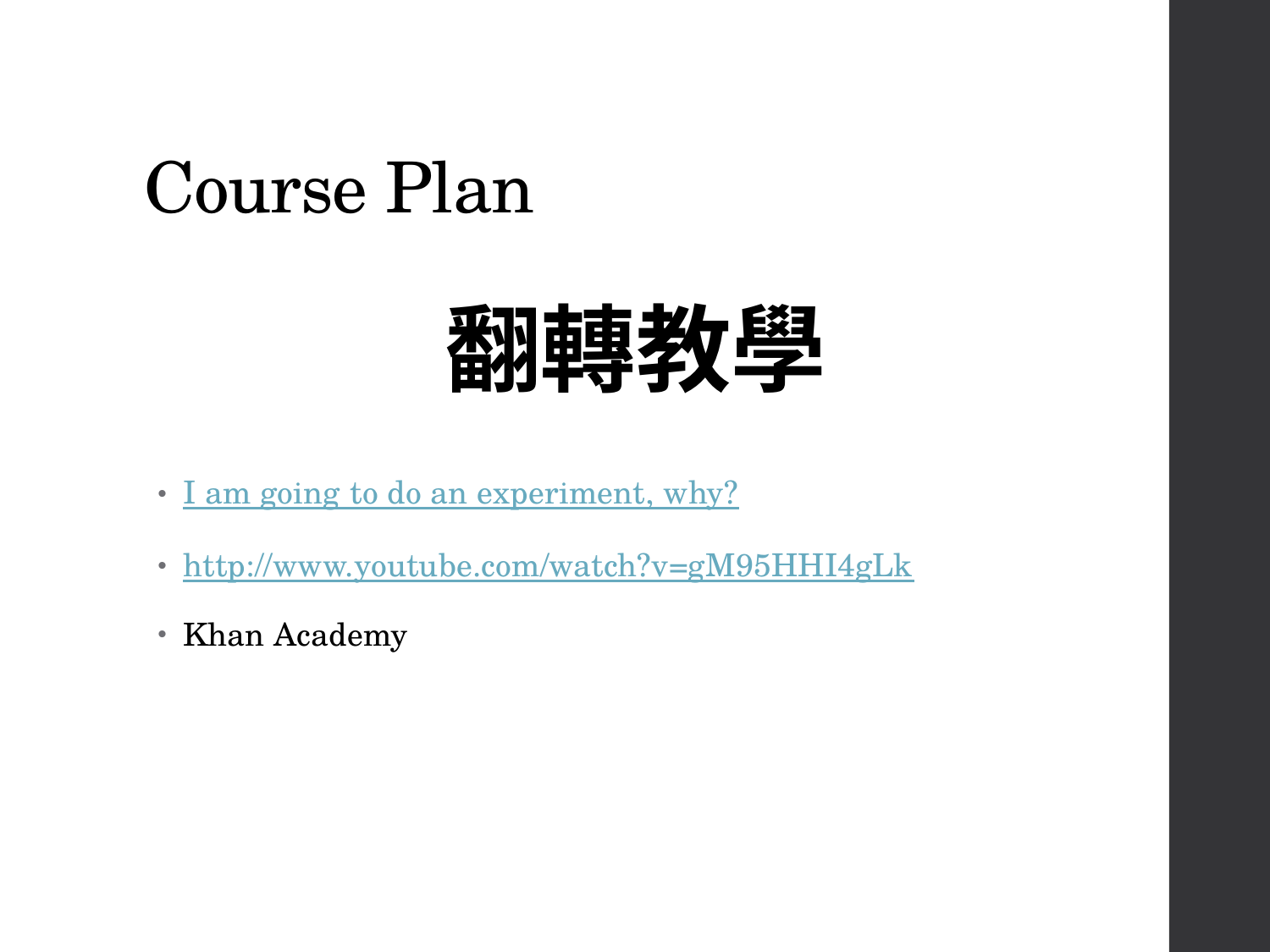

# Course Plan
翻轉教學
I am going to do an experiment, why?
http://www.youtube.com/watch?v=gM95HHI4gLk
Khan Academy